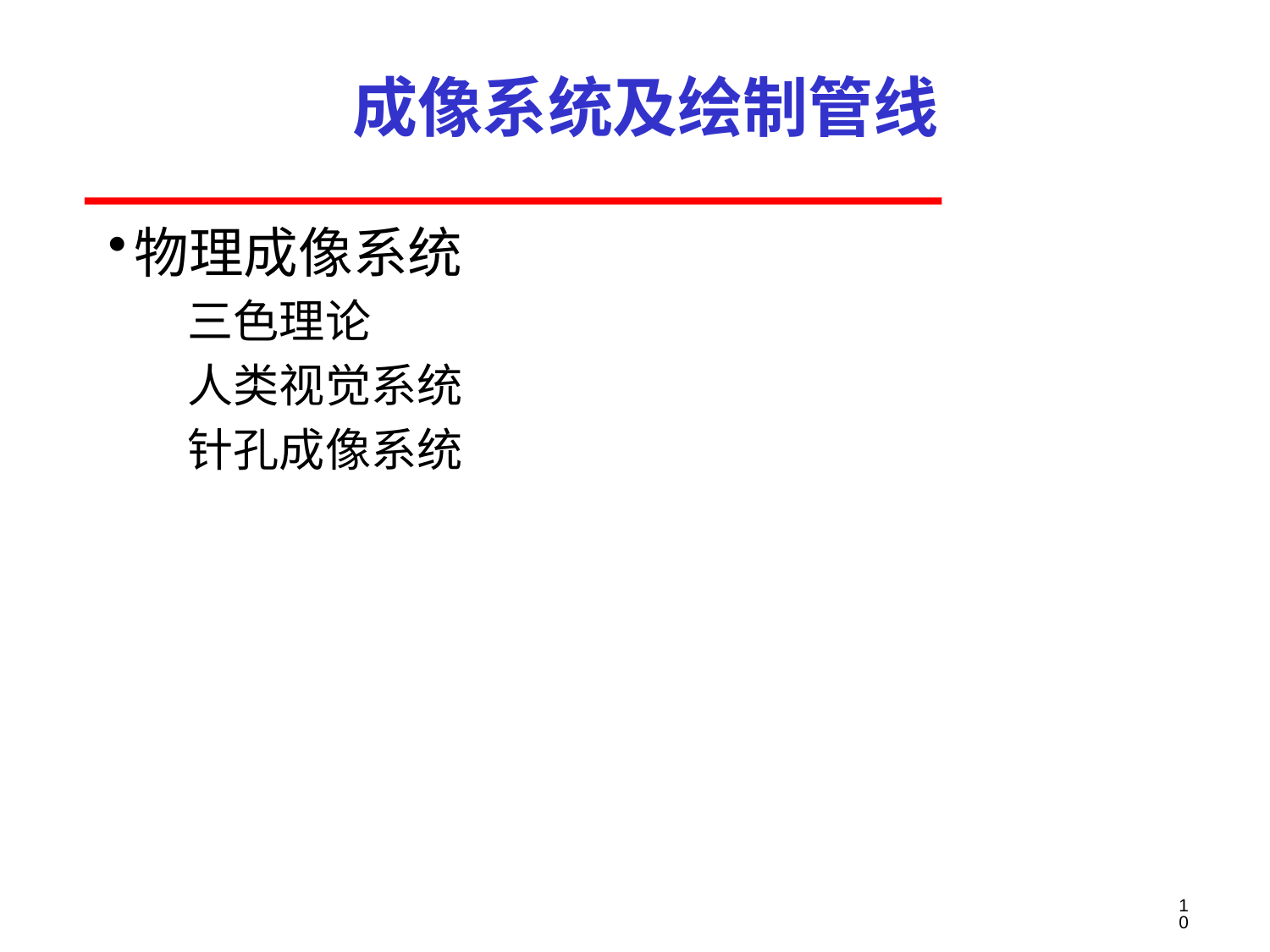

# 成像系统及绘制管线
物理成像系统
三色理论
人类视觉系统
针孔成像系统

10